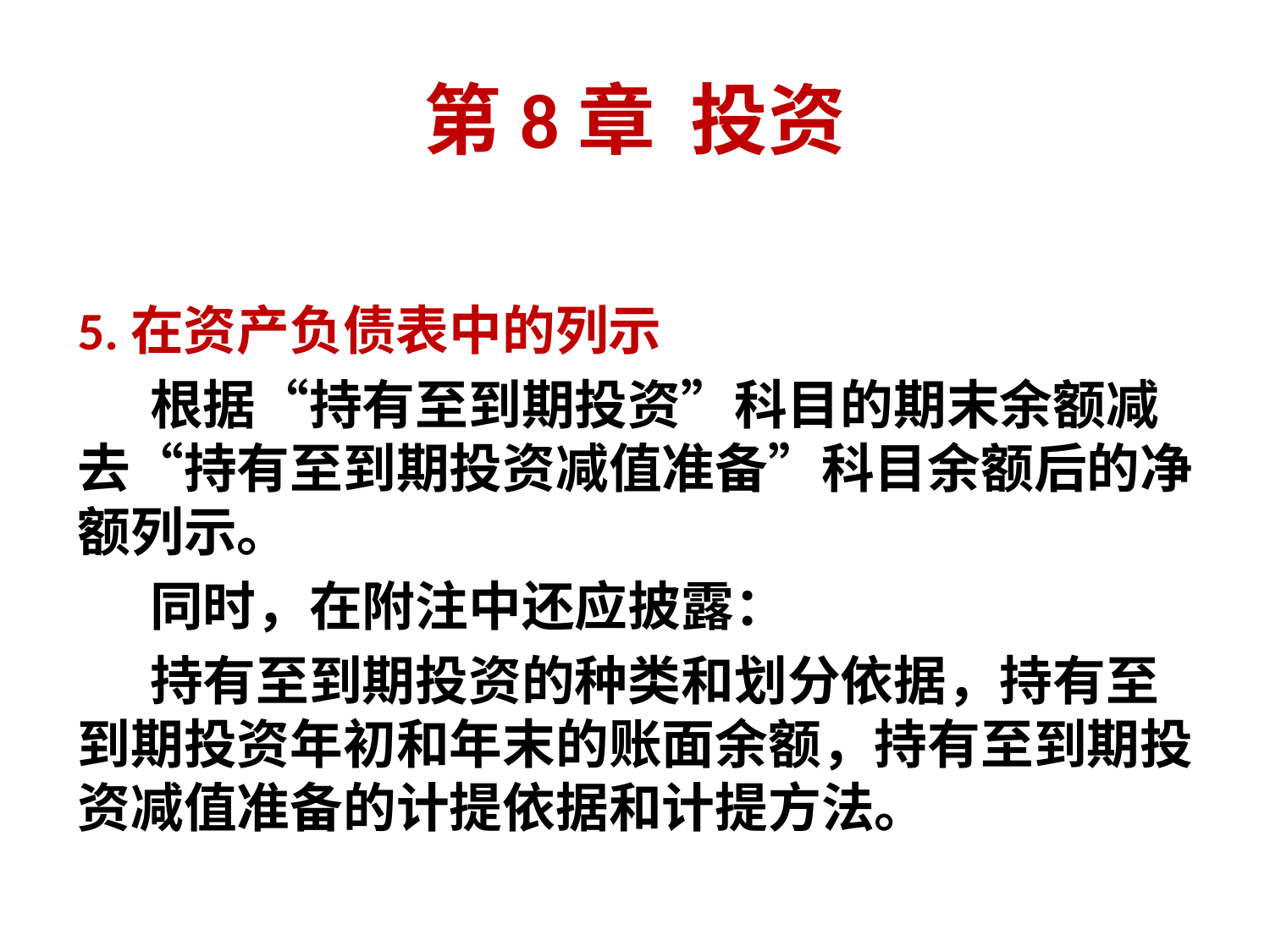

# 第8章  投资

5.在资产负债表中的列示
     根据“持有至到期投资”科目的期末余额减去“持有至到期投资减值准备”科目余额后的净额列示。
     同时，在附注中还应披露：
     持有至到期投资的种类和划分依据，持有至到期投资年初和年末的账面余额，持有至到期投资减值准备的计提依据和计提方法。